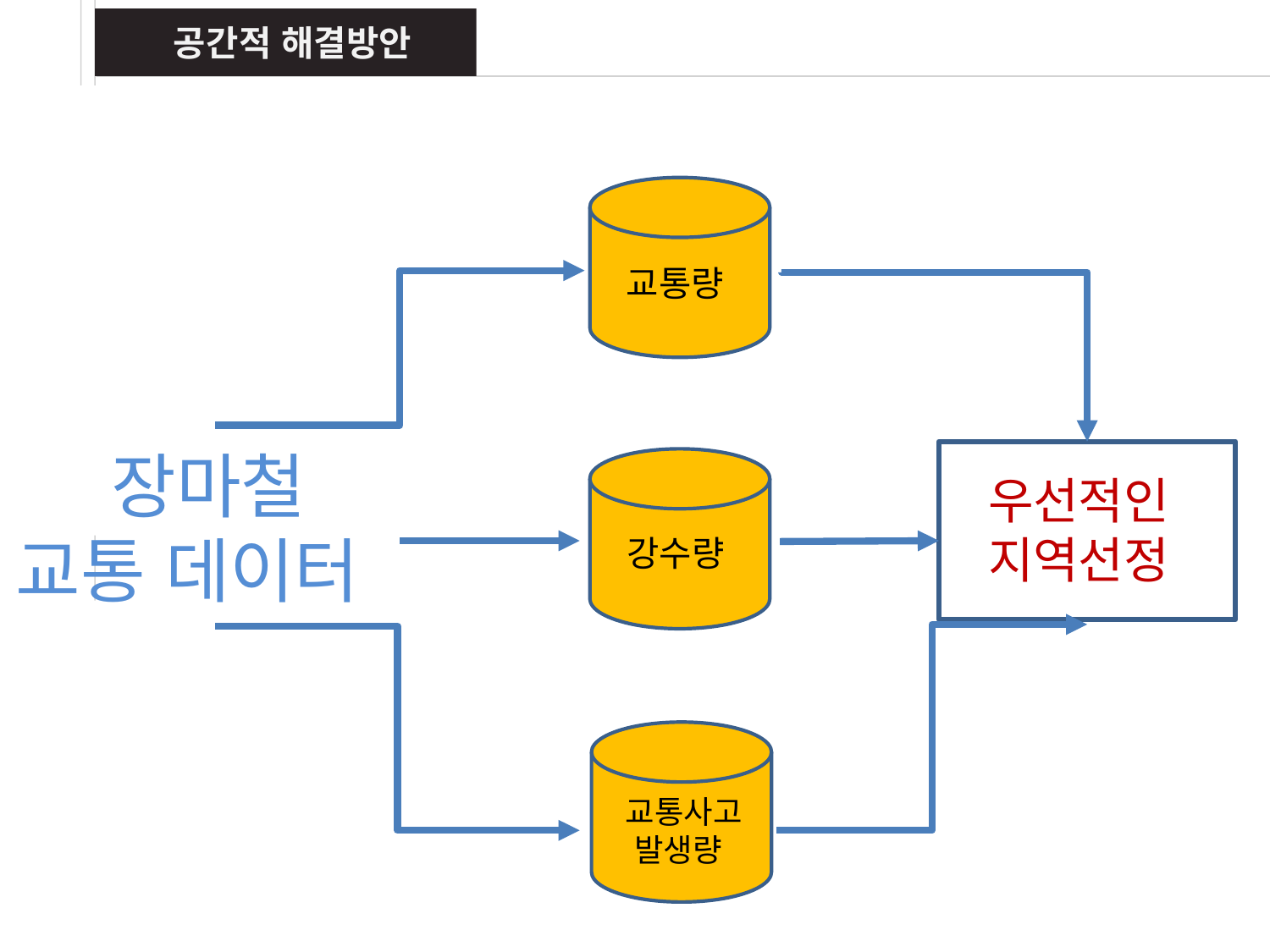

공간적 해결방안

교통량
    장마철
교통 데이터

우선적인  지역선정
강수량

 교통사고
  발생량